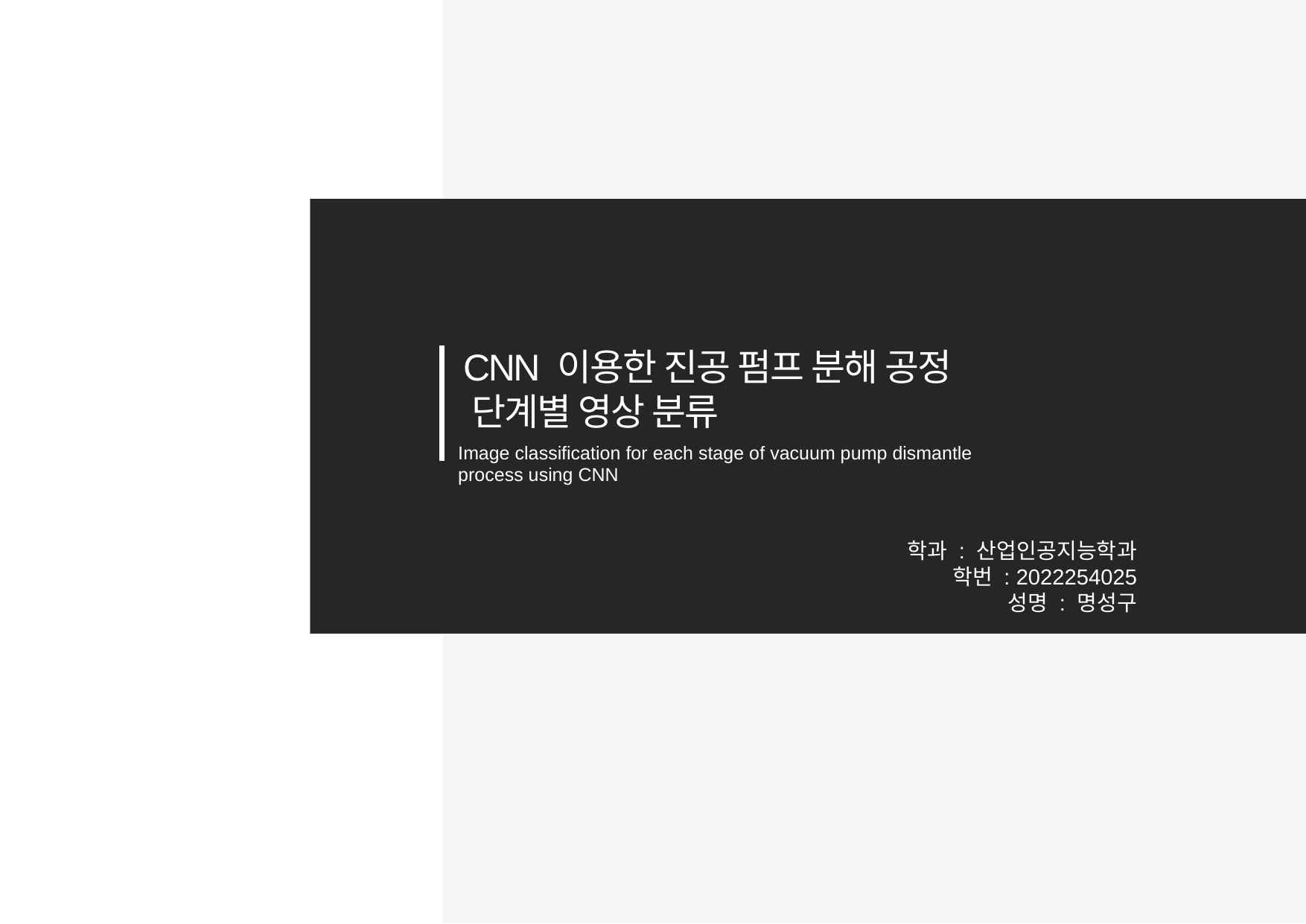

CNN 이용한 진공 펌프 분해 공정
 단계별 영상 분류
 Image classification for each stage of vacuum pump dismantle
 process using CNN
학과 : 산업인공지능학과
학번 : 2022254025
성명 : 명성구